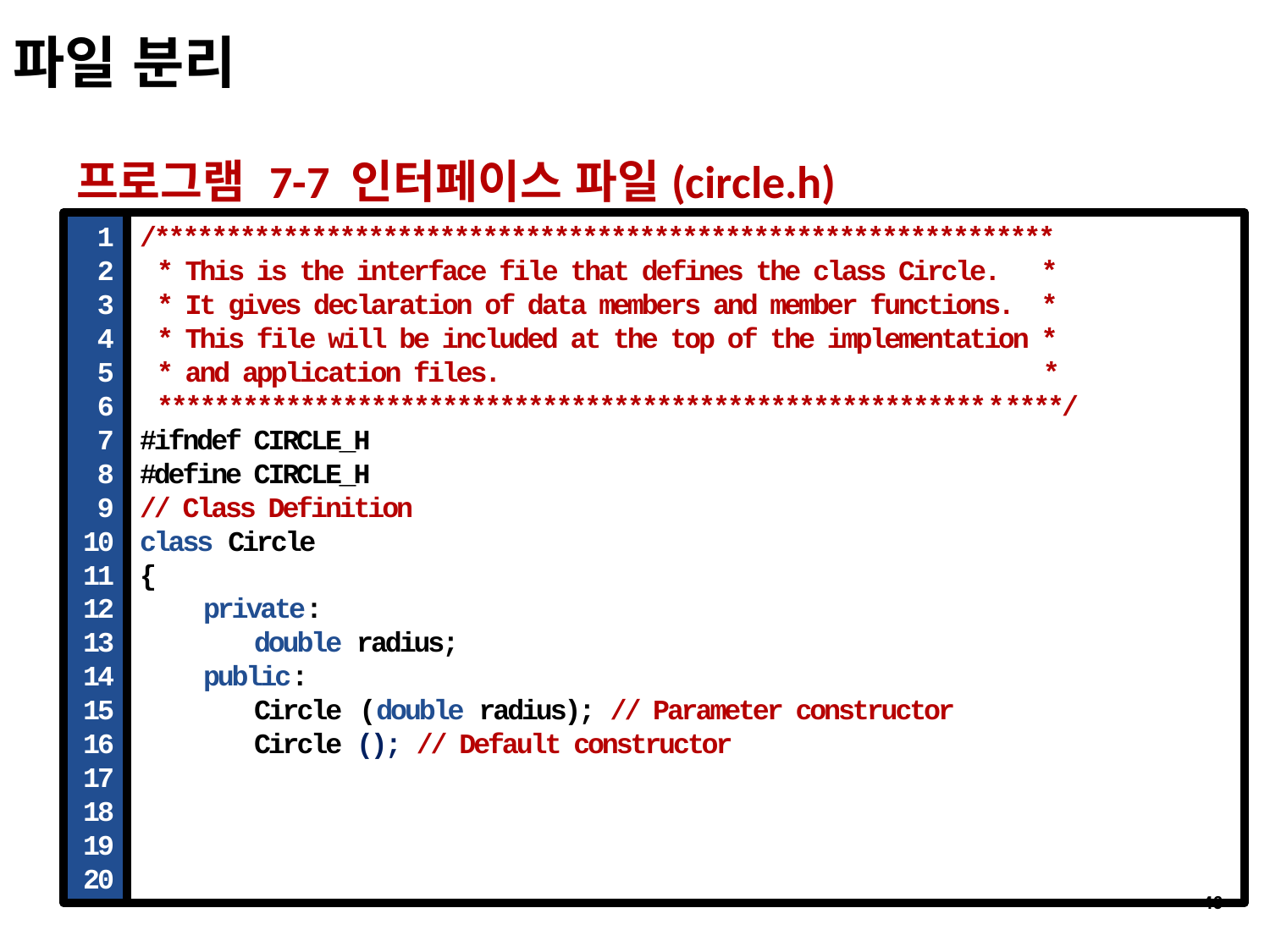

# 파일 분리
프로그램 7-7 인터페이스 파일(circle.h)
1
2
3
4
5
6
7
8
9
10
11
12
13
14
15
16
17
18
19
20
/***************************************************************
 * This is the interface file that defines the class Circle.   *
 * It gives declaration of data members and member functions.  *
 * This file will be included at the top of the implementation *
 * and application files. 					 *
 ***************************************************************/
#ifndef CIRCLE_H
#define CIRCLE_H
// Class Definition
class Circle
{
private:
double radius;
public:
Circle (double radius); // Parameter constructor
Circle (); // Default constructor